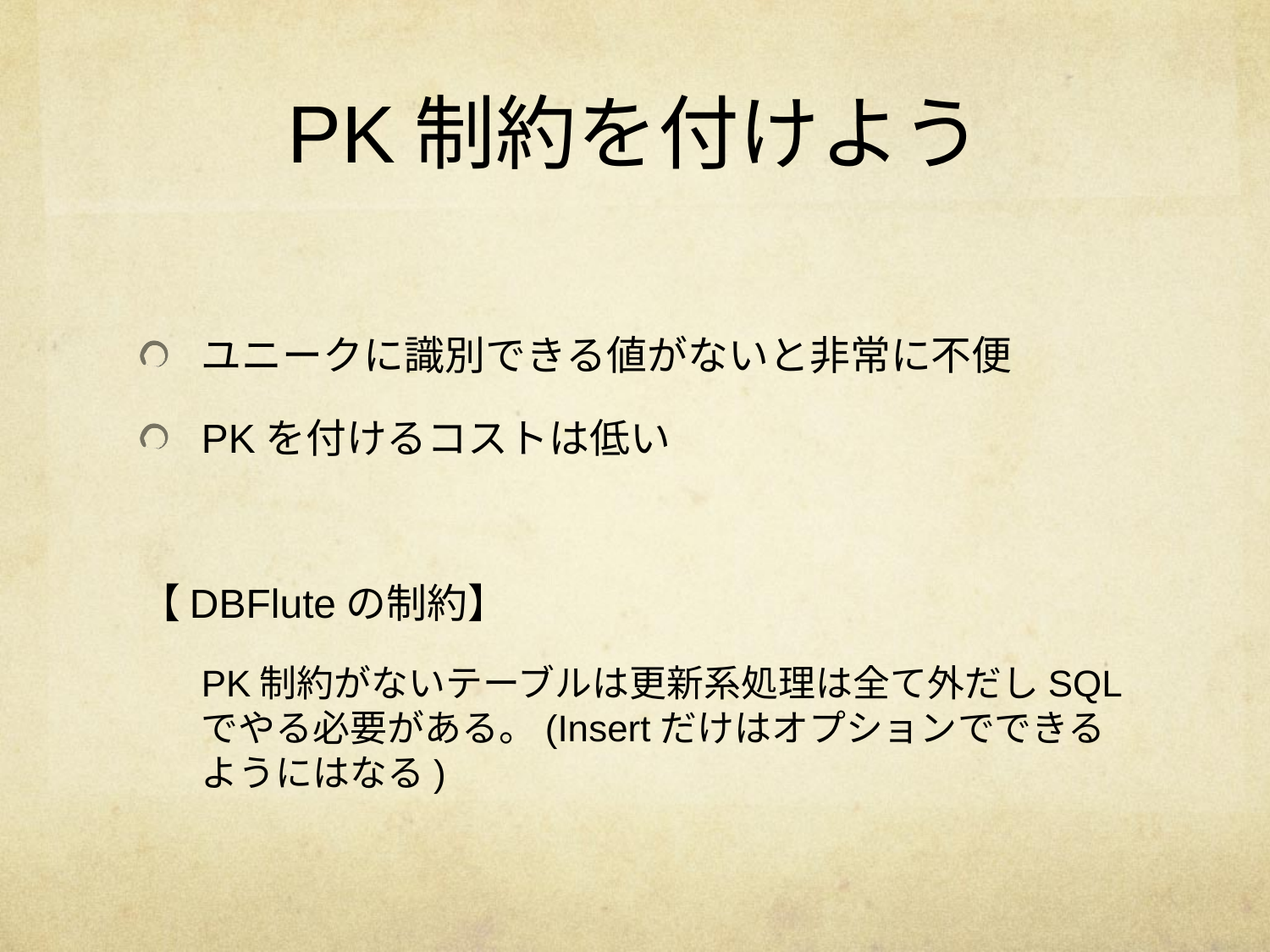

# PK制約を付けよう

ユニークに識別できる値がないと非常に不便
PKを付けるコストは低い

【DBFluteの制約】
	PK制約がないテーブルは更新系処理は全て外だしSQLでやる必要がある。(Insertだけはオプションでできるようにはなる)